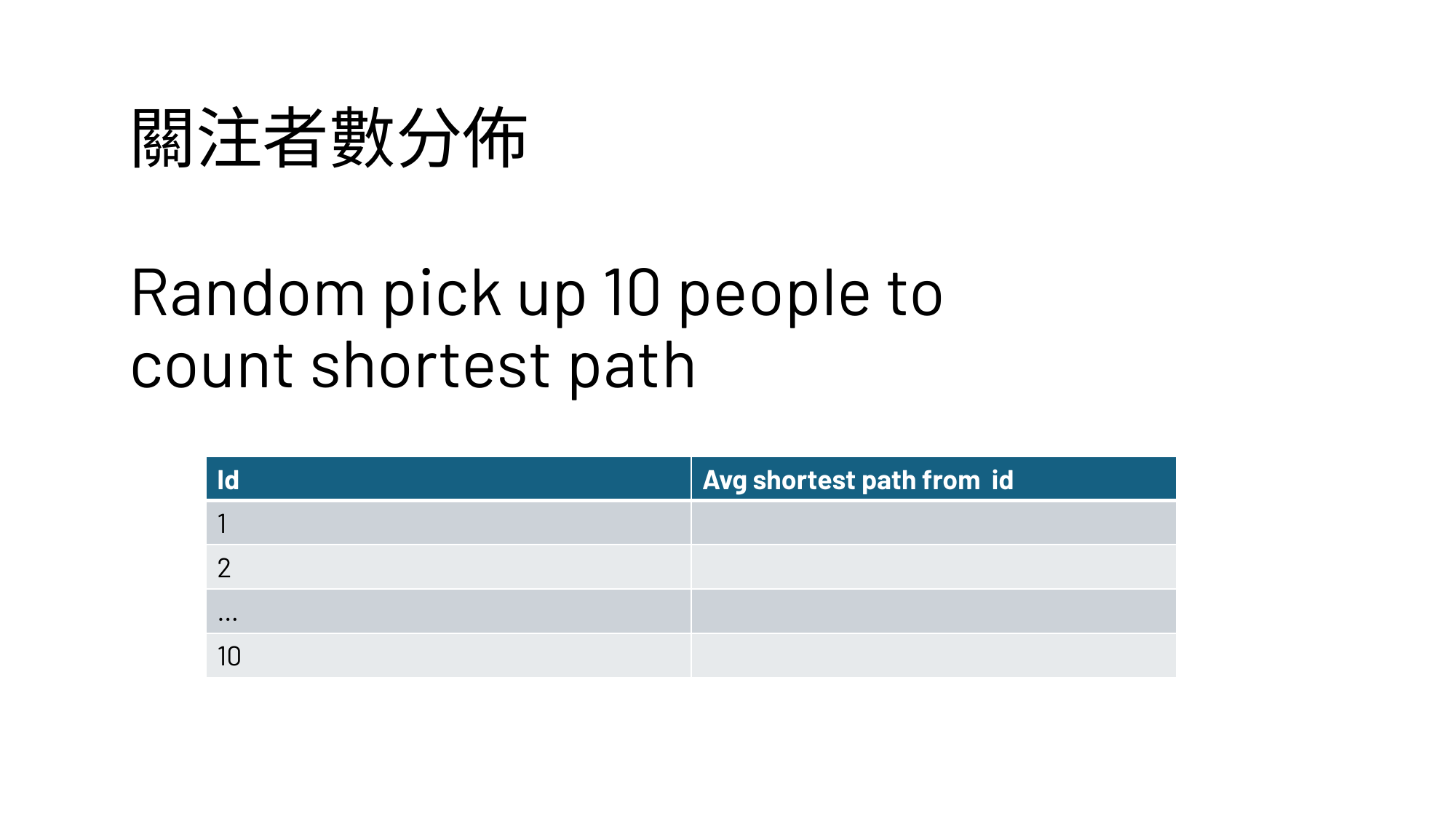

關注者數分佈
# Random pick up 10 people to count shortest path
| Id | Avg shortest path from id |
| --- | --- |
| 1 |  |
| 2 |  |
| … |  |
| 10 |  |